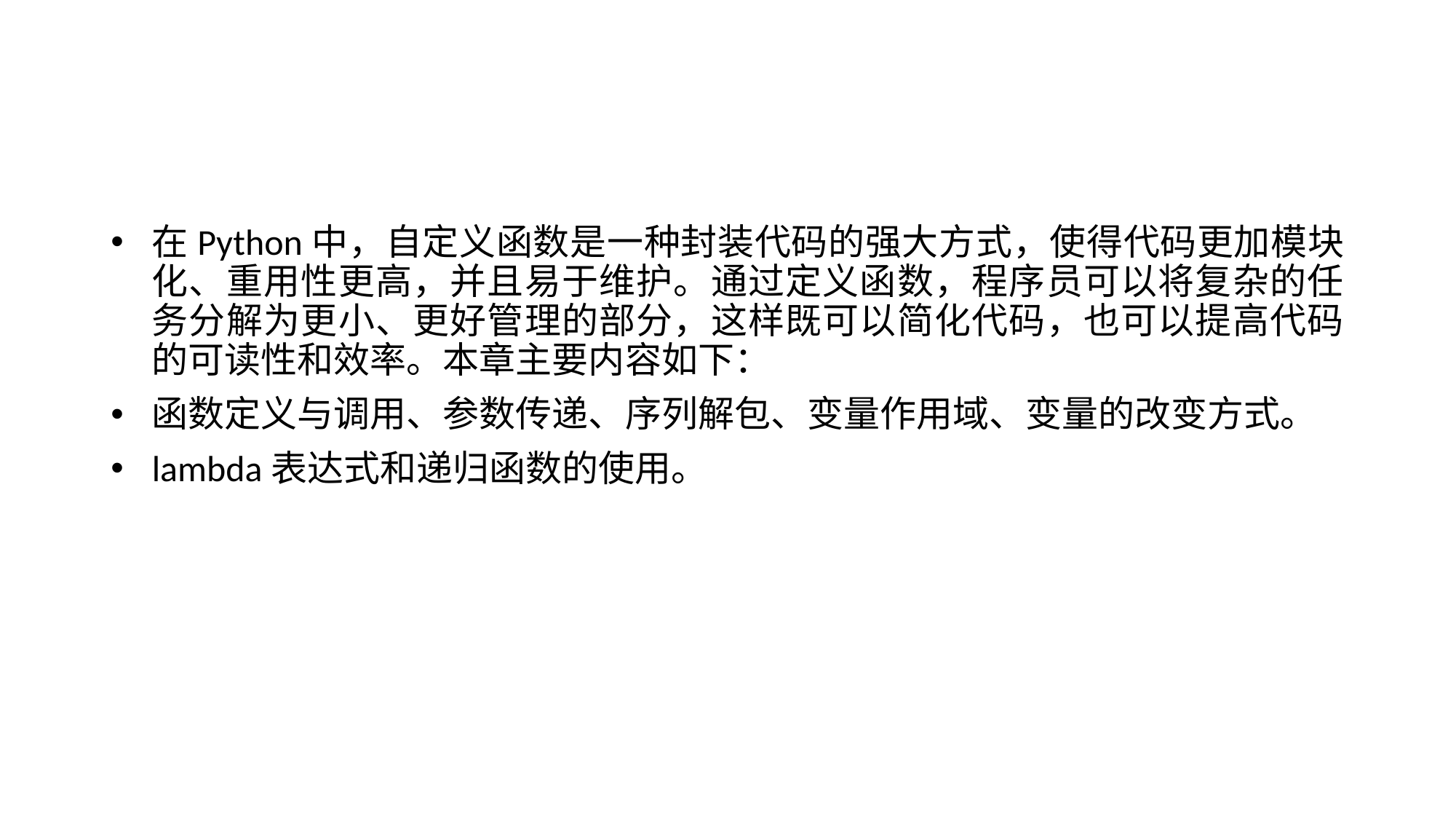

在Python中，自定义函数是一种封装代码的强大方式，使得代码更加模块化、重用性更高，并且易于维护。通过定义函数，程序员可以将复杂的任务分解为更小、更好管理的部分，这样既可以简化代码，也可以提高代码的可读性和效率。本章主要内容如下：
函数定义与调用、参数传递、序列解包、变量作用域、变量的改变方式。
lambda表达式和递归函数的使用。